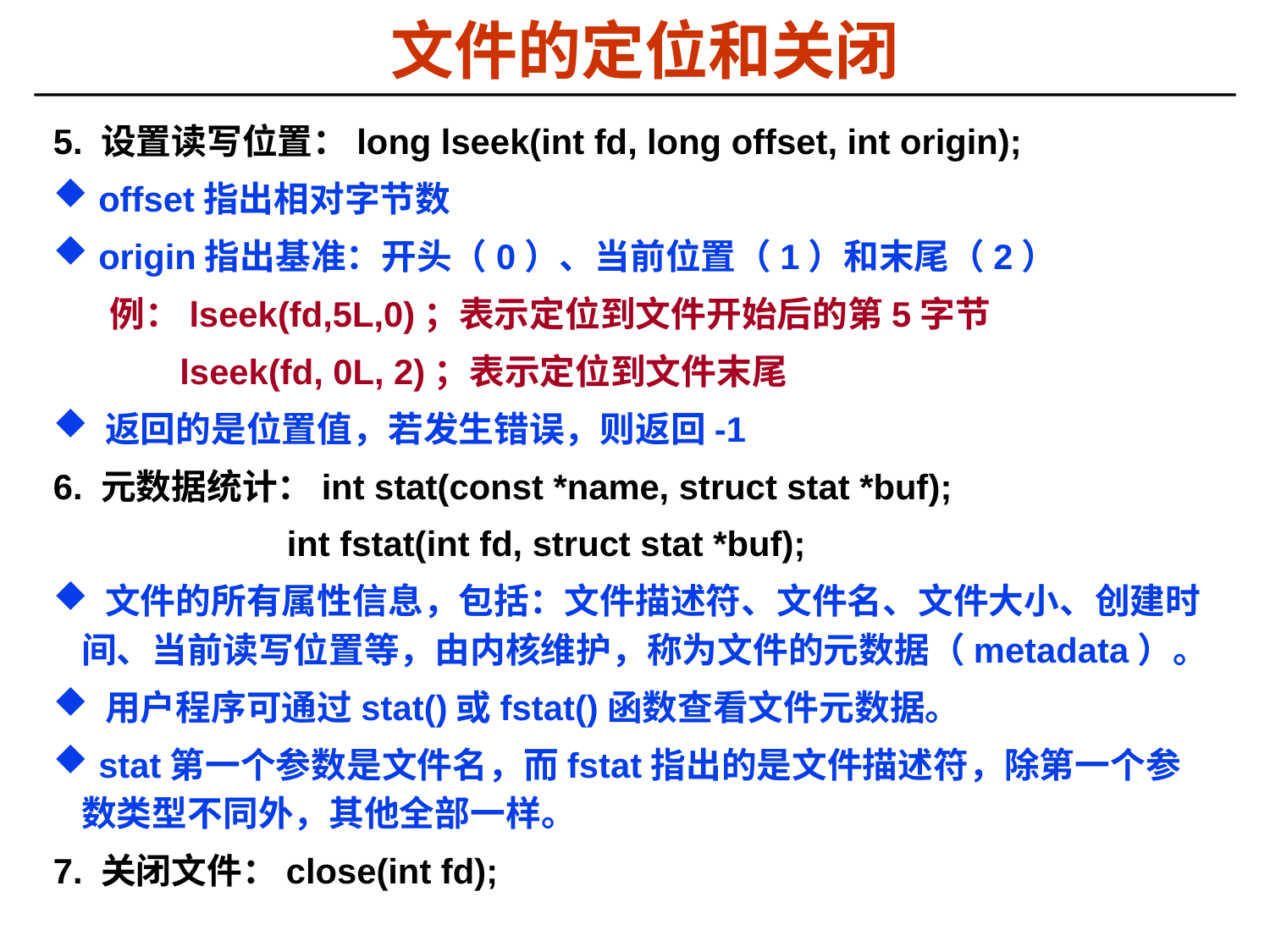

# 文件的定位和关闭
5. 设置读写位置：long lseek(int fd, long offset, int origin);
 offset指出相对字节数
 origin指出基准：开头（0）、当前位置（1）和末尾（2）
      例：lseek(fd,5L,0)；表示定位到文件开始后的第5字节
             lseek(fd, 0L, 2)；表示定位到文件末尾
 返回的是位置值，若发生错误，则返回-1
6. 元数据统计：int stat(const *name, struct stat *buf);
                        int fstat(int fd, struct stat *buf);
 文件的所有属性信息，包括：文件描述符、文件名、文件大小、创建时间、当前读写位置等，由内核维护，称为文件的元数据（metadata）。
 用户程序可通过stat()或fstat()函数查看文件元数据。
 stat第一个参数是文件名，而fstat指出的是文件描述符，除第一个参数类型不同外，其他全部一样。
7. 关闭文件：close(int fd);